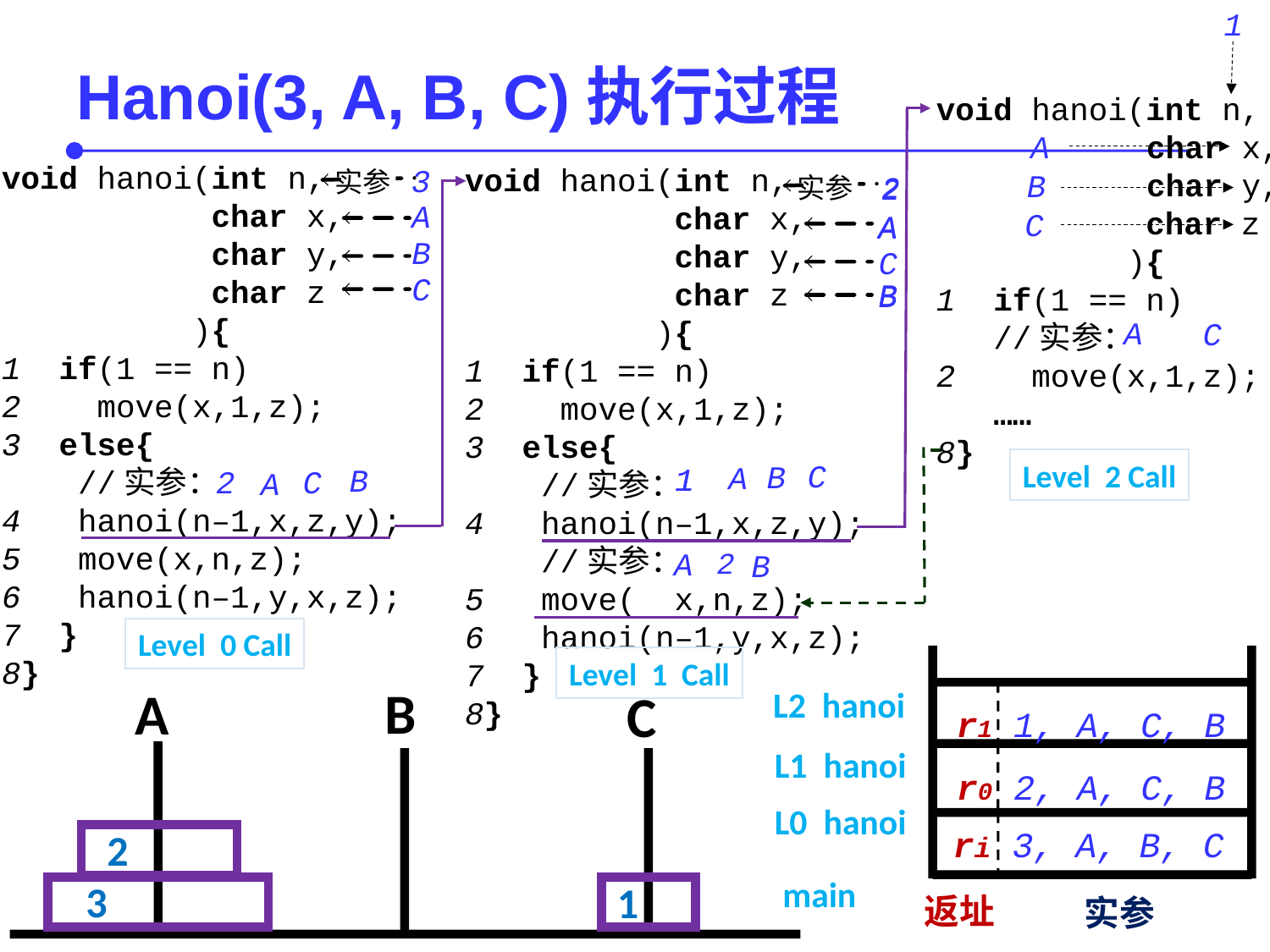

1
void hanoi(int n,
           char x,
           char y,
           char z
          ){
1  if(1 == n)
   //实参：
2    move(x,1,z);
   ……
8}
A
B
C
A
C
Level  2 Call

# Hanoi(3, A, B, C)执行过程
void hanoi(int n,
           char x,
           char y,
           char z
          ){
1  if(1 == n)
2    move(x,1,z);
3  else{
    //实参：
4   hanoi(n–1,x,z,y);
5   move(x,n,z);
6   hanoi(n–1,y,x,z);
7  }
8}

实参

void hanoi(int n,
           char x,
           char y,
           char z
          ){
1  if(1 == n)
2    move(x,1,z);
3  else{
    //实参：
4   hanoi(n–1,x,z,y);
    //实参：
5   move(  x,n,z);
6   hanoi(n–1,y,x,z);
7  }
8}
3

实参

2
2
A
A
A
B
C
C
B
B
C
B
A
1
1
B
2
C
A
A
B
2
Level  0 Call

Level  1  Call
B
A
C
L2  hanoi

  r1 1, A, C, B
L1  hanoi

  r0 2, A, C, B
L0  hanoi

  ri 3, A, B, C
2

main
8
3

1

返址
实参